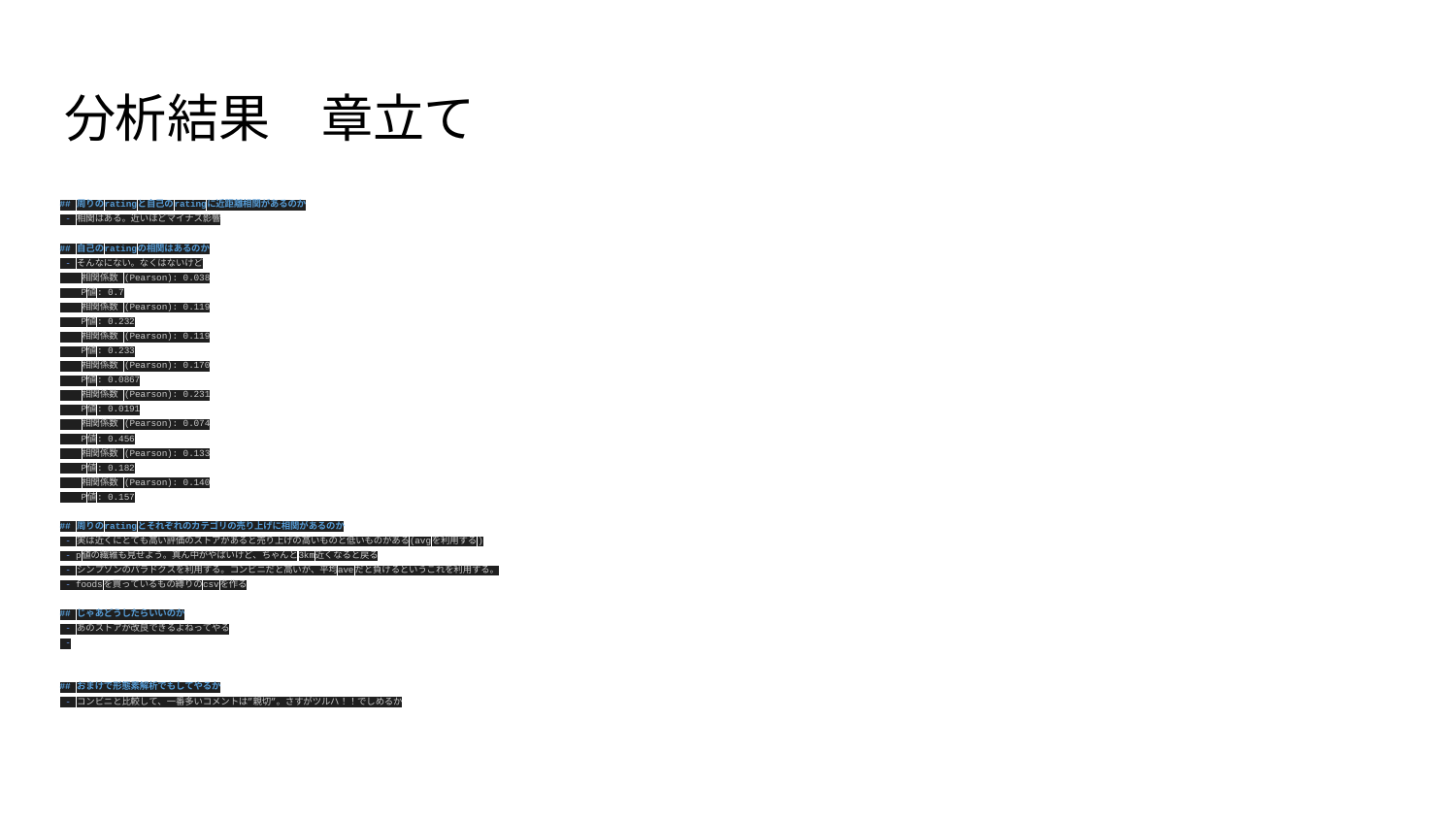

# 分析結果　章立て
## 周りのratingと自己のratingに近距離相関があるのか
 - 相関はある。近いほどマイナス影響

## 自己のratingの相関はあるのか
 - そんなにない。なくはないけど
    相関係数 (Pearson): 0.038
    P値: 0.7
    相関係数 (Pearson): 0.119
    P値: 0.232
    相関係数 (Pearson): 0.119
    P値: 0.233
    相関係数 (Pearson): 0.170
    P値: 0.0867
    相関係数 (Pearson): 0.231
    P値: 0.0191
    相関係数 (Pearson): 0.074
    P値: 0.456
    相関係数 (Pearson): 0.133
    P値: 0.182
    相関係数 (Pearson): 0.140
    P値: 0.157

## 周りのratingとそれぞれのカテゴリの売り上げに相関があるのか
 - 実は近くにとても高い評価のストアがあると売り上げの高いものと低いものがある(avgを利用する)
 - p値の繊維も見せよう。真ん中がやばいけど、ちゃんと3km近くなると戻る
 - シンプソンのパラドクスを利用する。コンビニだと高いが、平均aveだと負けるというこれを利用する。
 - foodsを買っているもの縛りのcsvを作る

## じゃあどうしたらいいのか
 - あのストアが改良できるよねってやる
 -

## おまけで形態素解析でもしてやるか
 - コンビニと比較して、一番多いコメントは”親切”。さすがツルハ！！でしめるか